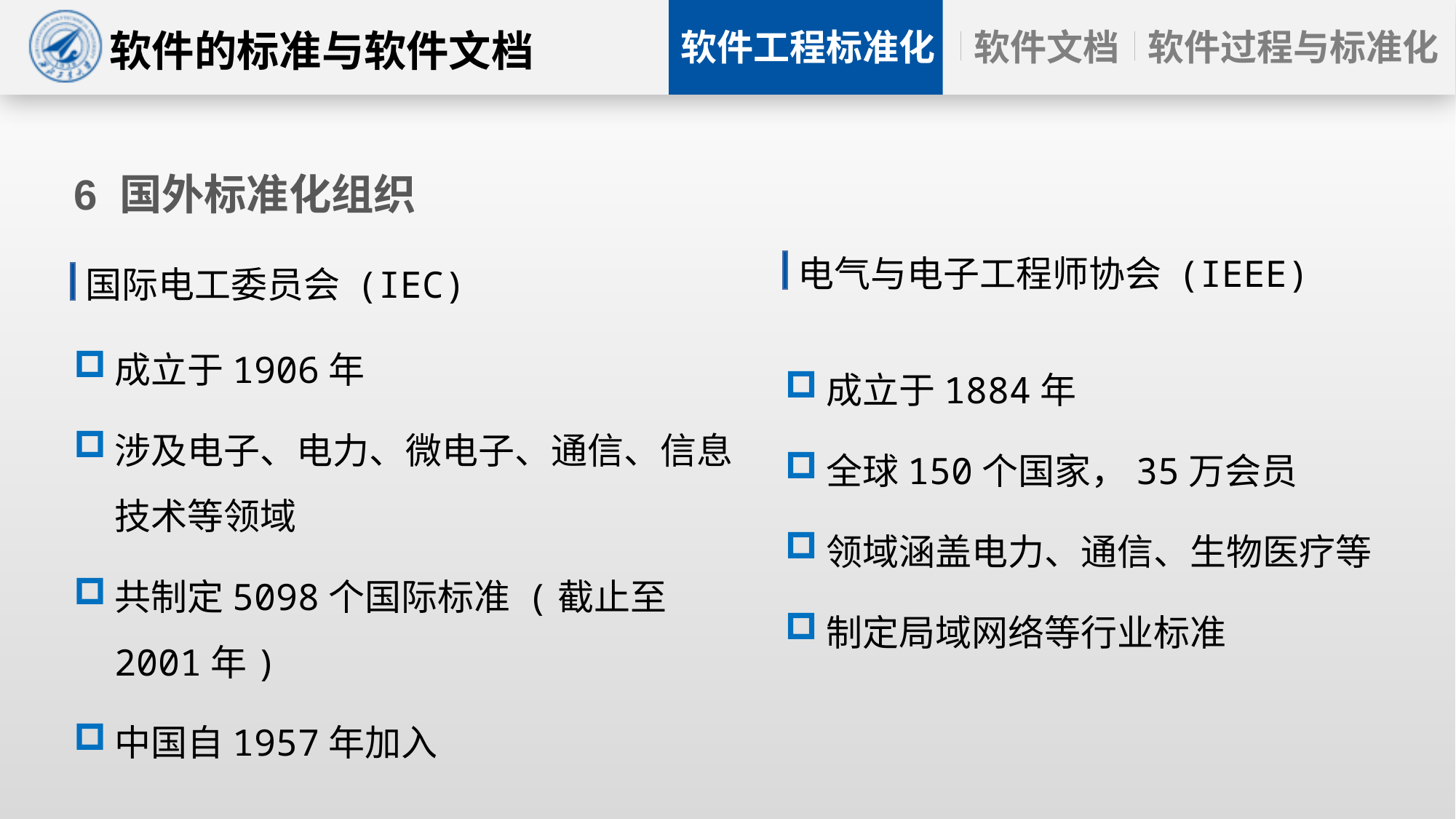

# 6 国外标准化组织
电气与电子工程师协会 (IEEE)

国际电工委员会 (IEC)

成立于1906年
涉及电子、电力、微电子、通信、信息技术等领域
共制定5098个国际标准 (截止至2001年)
中国自1957年加入
成立于1884年
全球150个国家，35万会员
领域涵盖电力、通信、生物医疗等
制定局域网络等行业标准